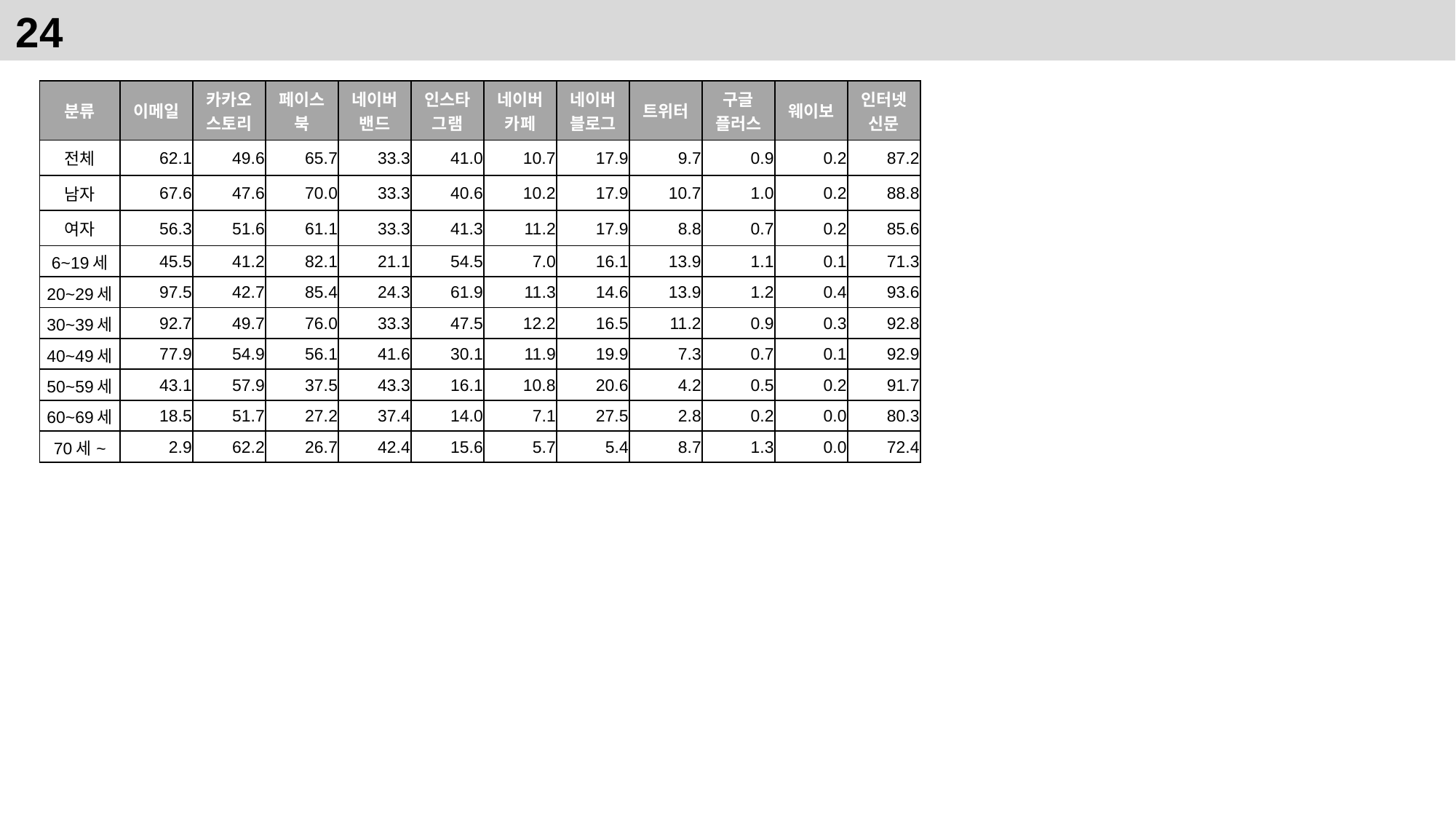

#
| 분류 | 이메일 | 카카오 스토리 | 페이스 북 | 네이버 밴드 | 인스타그램 | 네이버 카페 | 네이버 블로그 | 트위터 | 구글 플러스 | 웨이보 | 인터넷 신문 |
| --- | --- | --- | --- | --- | --- | --- | --- | --- | --- | --- | --- |
| 전체 | 62.1 | 49.6 | 65.7 | 33.3 | 41.0 | 10.7 | 17.9 | 9.7 | 0.9 | 0.2 | 87.2 |
| 남자 | 67.6 | 47.6 | 70.0 | 33.3 | 40.6 | 10.2 | 17.9 | 10.7 | 1.0 | 0.2 | 88.8 |
| 여자 | 56.3 | 51.6 | 61.1 | 33.3 | 41.3 | 11.2 | 17.9 | 8.8 | 0.7 | 0.2 | 85.6 |
| 6~19세 | 45.5 | 41.2 | 82.1 | 21.1 | 54.5 | 7.0 | 16.1 | 13.9 | 1.1 | 0.1 | 71.3 |
| 20~29세 | 97.5 | 42.7 | 85.4 | 24.3 | 61.9 | 11.3 | 14.6 | 13.9 | 1.2 | 0.4 | 93.6 |
| 30~39세 | 92.7 | 49.7 | 76.0 | 33.3 | 47.5 | 12.2 | 16.5 | 11.2 | 0.9 | 0.3 | 92.8 |
| 40~49세 | 77.9 | 54.9 | 56.1 | 41.6 | 30.1 | 11.9 | 19.9 | 7.3 | 0.7 | 0.1 | 92.9 |
| 50~59세 | 43.1 | 57.9 | 37.5 | 43.3 | 16.1 | 10.8 | 20.6 | 4.2 | 0.5 | 0.2 | 91.7 |
| 60~69세 | 18.5 | 51.7 | 27.2 | 37.4 | 14.0 | 7.1 | 27.5 | 2.8 | 0.2 | 0.0 | 80.3 |
| 70세~ | 2.9 | 62.2 | 26.7 | 42.4 | 15.6 | 5.7 | 5.4 | 8.7 | 1.3 | 0.0 | 72.4 |